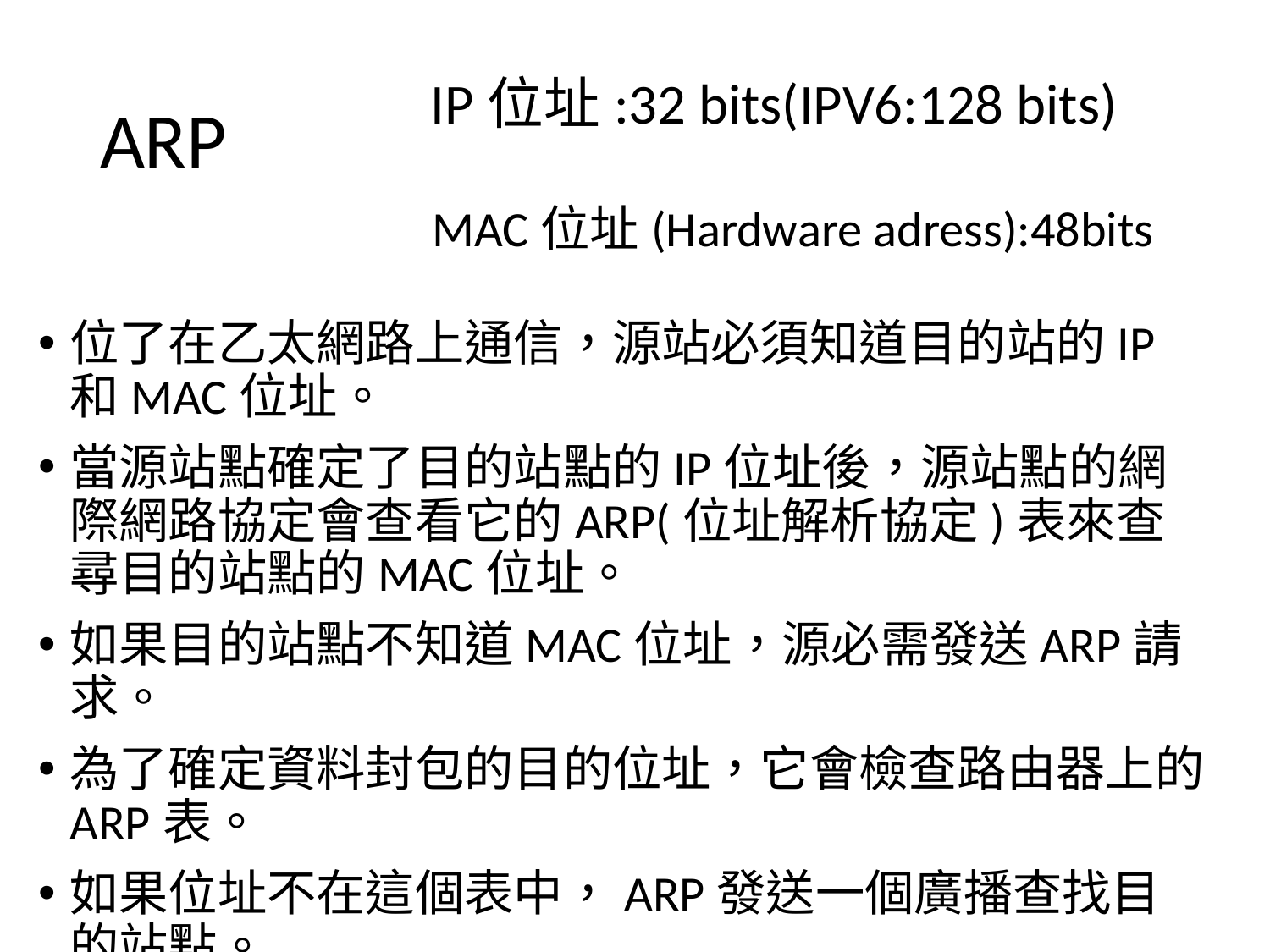

# ARP
IP位址:32 bits(IPV6:128 bits)
MAC位址(Hardware adress):48bits
位了在乙太網路上通信，源站必須知道目的站的IP和MAC位址。
當源站點確定了目的站點的IP位址後，源站點的網際網路協定會查看它的ARP(位址解析協定)表來查尋目的站點的MAC位址。
如果目的站點不知道MAC位址，源必需發送ARP請求。
為了確定資料封包的目的位址，它會檢查路由器上的ARP表。
如果位址不在這個表中，ARP發送一個廣播查找目的站點。